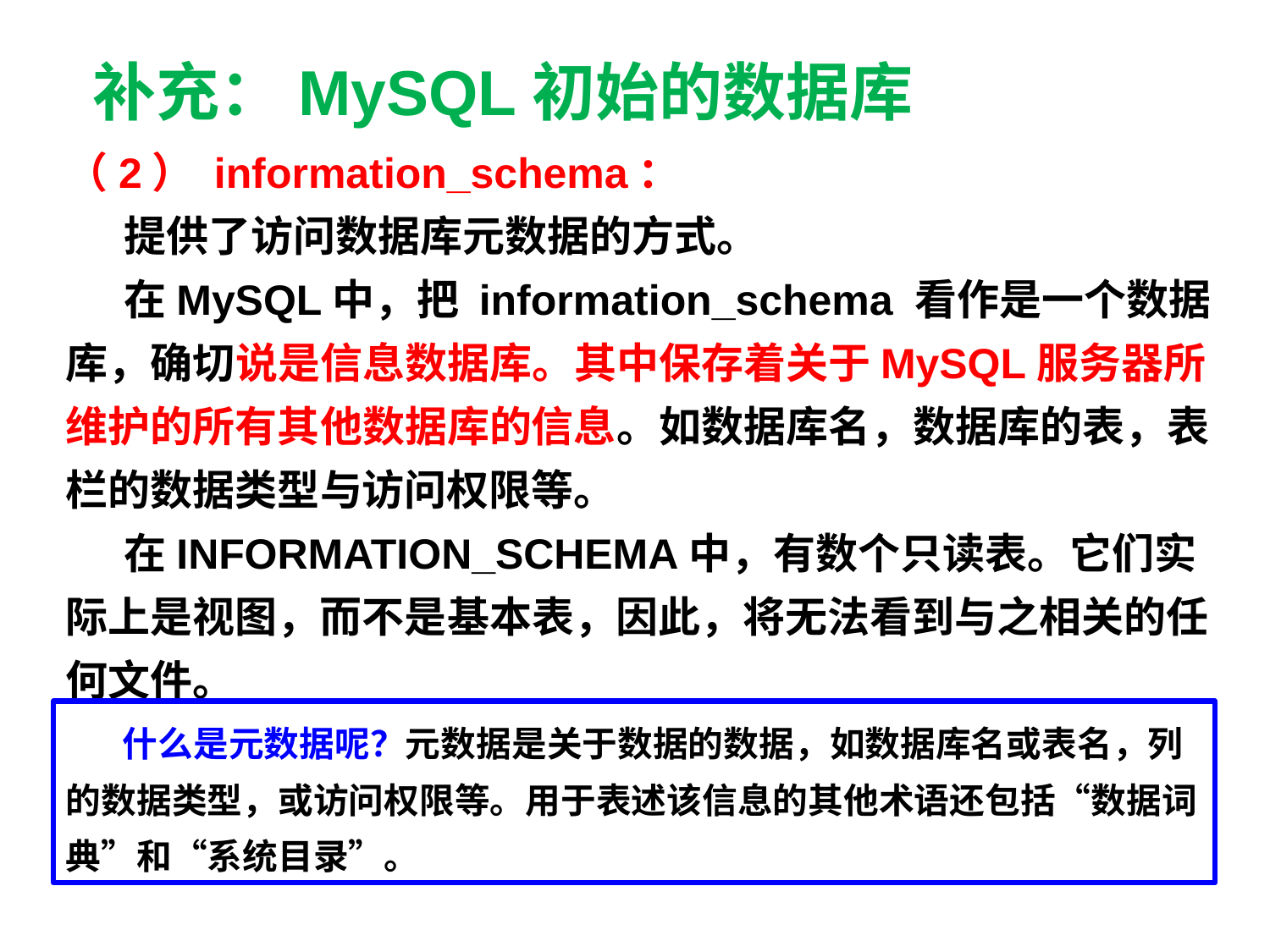

补充：MySQL初始的数据库
（2） information_schema：
     提供了访问数据库元数据的方式。
     在MySQL中，把 information_schema 看作是一个数据库，确切说是信息数据库。其中保存着关于MySQL服务器所维护的所有其他数据库的信息。如数据库名，数据库的表，表栏的数据类型与访问权限等。
     在INFORMATION_SCHEMA中，有数个只读表。它们实际上是视图，而不是基本表，因此，将无法看到与之相关的任何文件。
      什么是元数据呢？元数据是关于数据的数据，如数据库名或表名，列的数据类型，或访问权限等。用于表述该信息的其他术语还包括“数据词典”和“系统目录”。